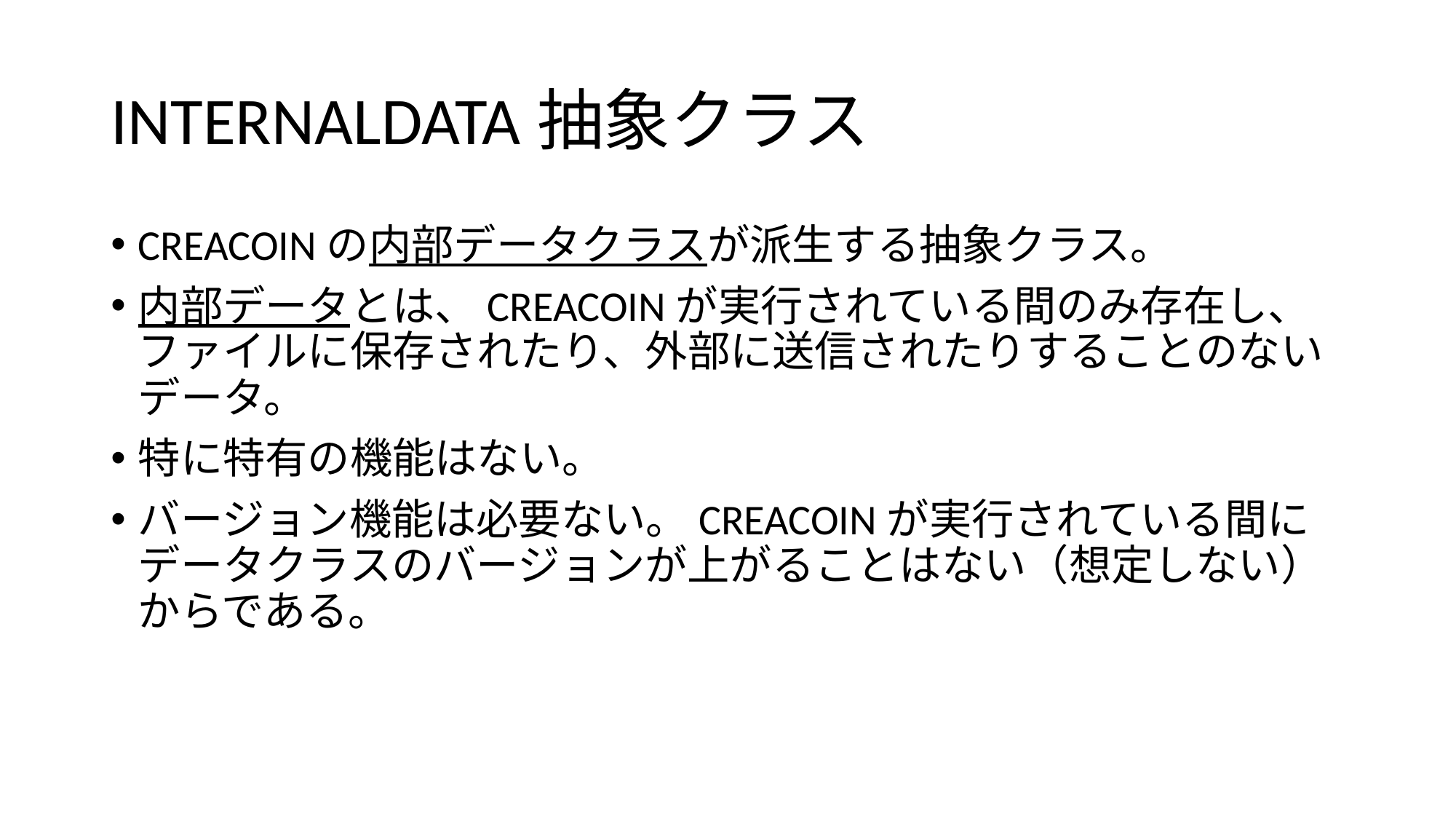

# INTERNALDATA抽象クラス
CREACOINの内部データクラスが派生する抽象クラス。
内部データとは、CREACOINが実行されている間のみ存在し、ファイルに保存されたり、外部に送信されたりすることのないデータ。
特に特有の機能はない。
バージョン機能は必要ない。CREACOINが実行されている間にデータクラスのバージョンが上がることはない（想定しない）からである。